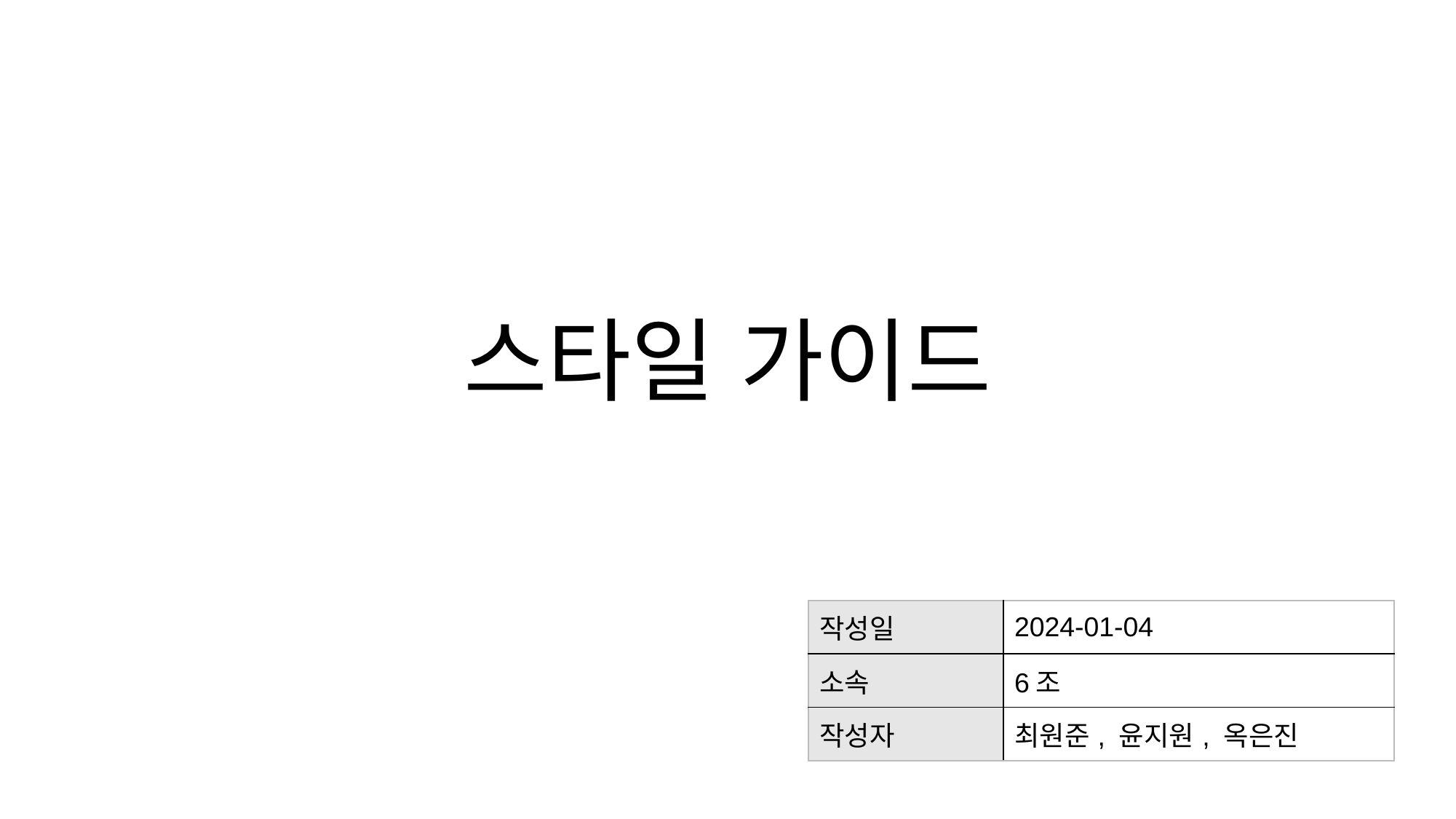

# 스타일 가이드
| 작성일 | 2024-01-04 |
| --- | --- |
| 소속 | 6조 |
| 작성자 | 최원준, 윤지원, 옥은진 |